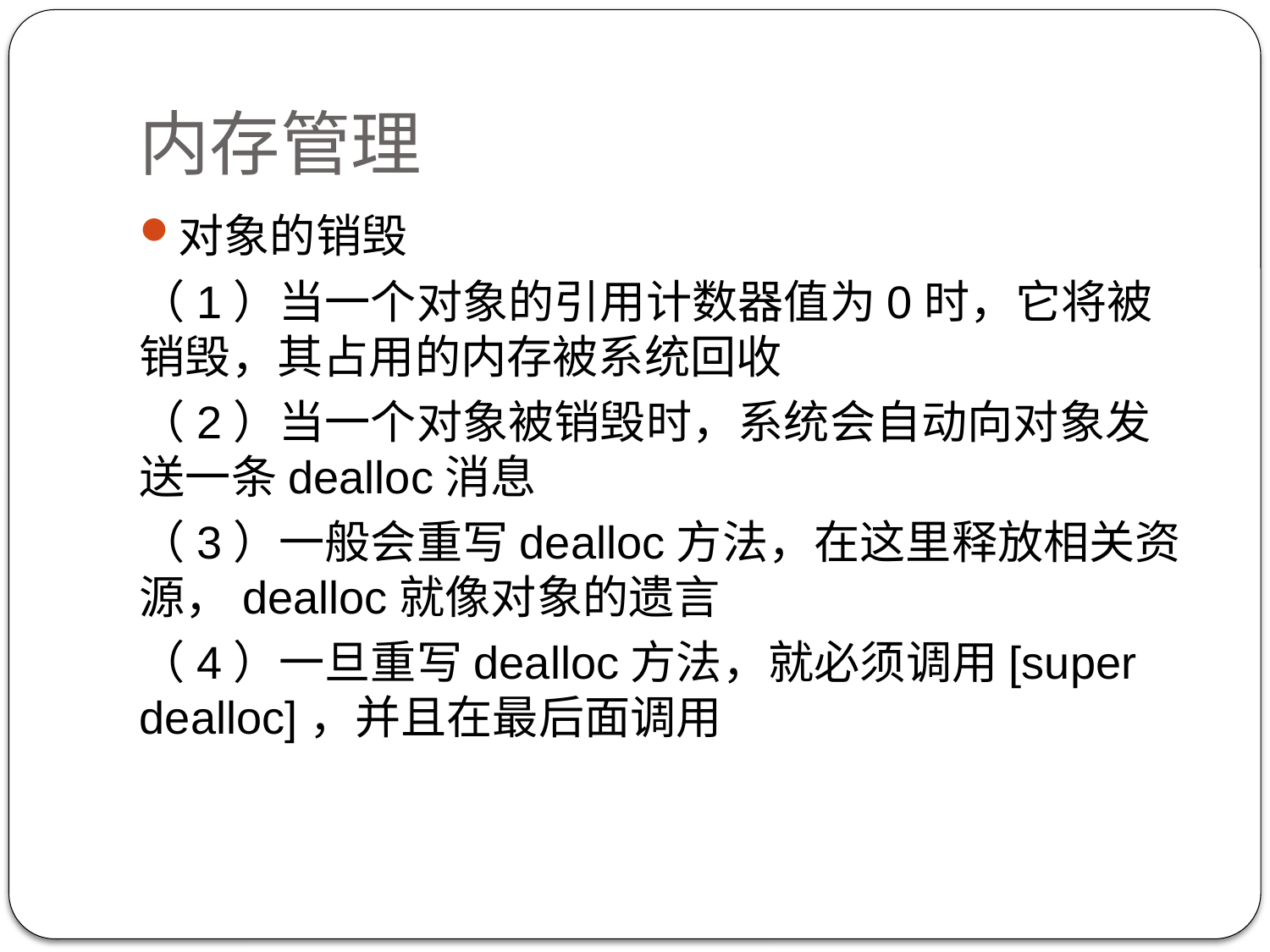

# 内存管理
对象的销毁
（1）当一个对象的引用计数器值为0时，它将被销毁，其占用的内存被系统回收
（2）当一个对象被销毁时，系统会自动向对象发送一条dealloc消息
（3）一般会重写dealloc方法，在这里释放相关资源，dealloc就像对象的遗言
（4）一旦重写dealloc方法，就必须调用[super dealloc]，并且在最后面调用